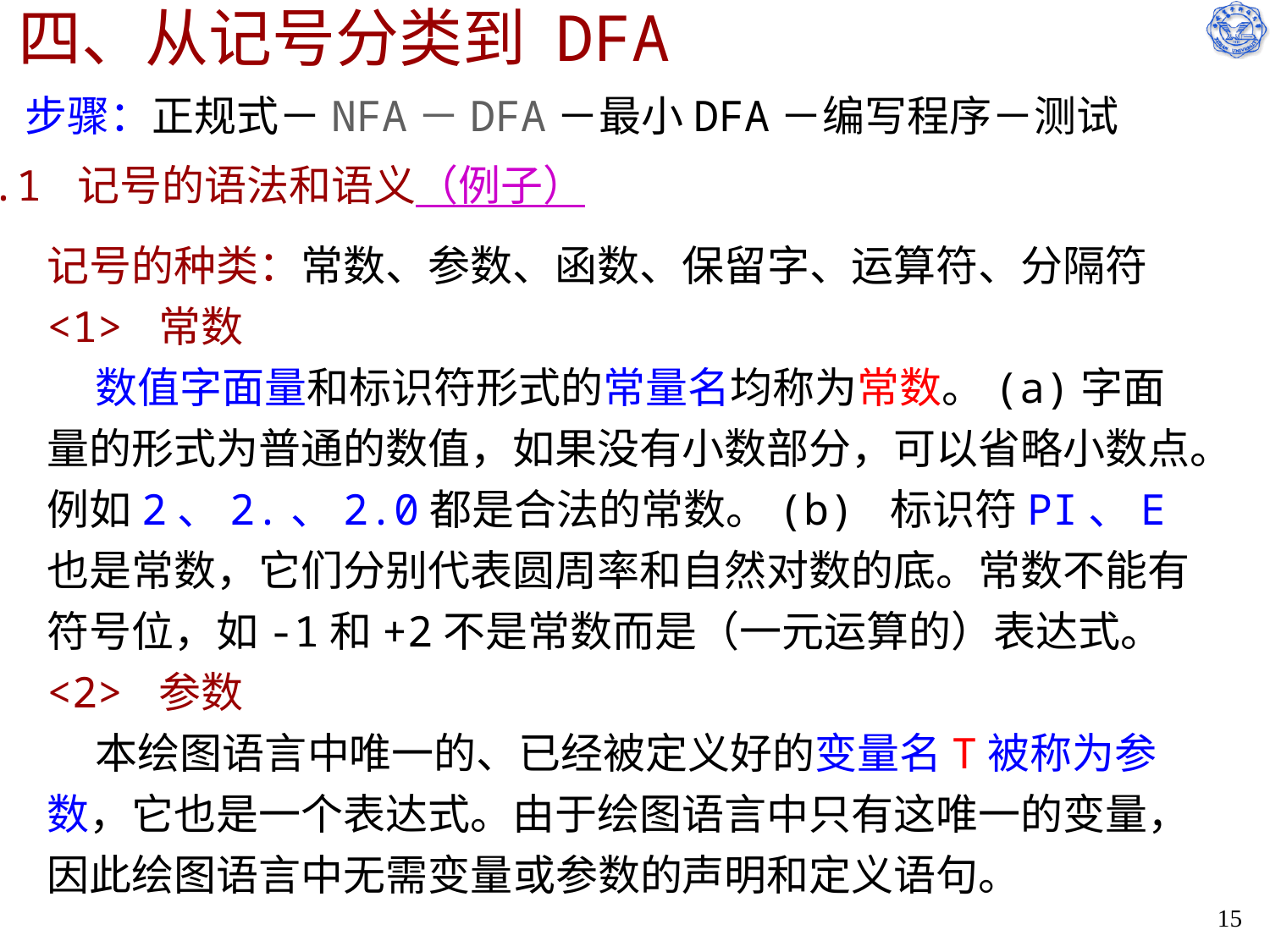

# 四、从记号分类到 DFA
步骤：正规式－NFA－DFA－最小DFA－编写程序－测试
4.1 记号的语法和语义（例子）
记号的种类：常数、参数、函数、保留字、运算符、分隔符
<1> 常数
    数值字面量和标识符形式的常量名均称为常数。(a)字面量的形式为普通的数值，如果没有小数部分，可以省略小数点。例如2、2.、2.0都是合法的常数。(b) 标识符PI、E也是常数，它们分别代表圆周率和自然对数的底。常数不能有符号位，如-1和+2不是常数而是（一元运算的）表达式。
<2> 参数
    本绘图语言中唯一的、已经被定义好的变量名T被称为参数，它也是一个表达式。由于绘图语言中只有这唯一的变量，因此绘图语言中无需变量或参数的声明和定义语句。
15